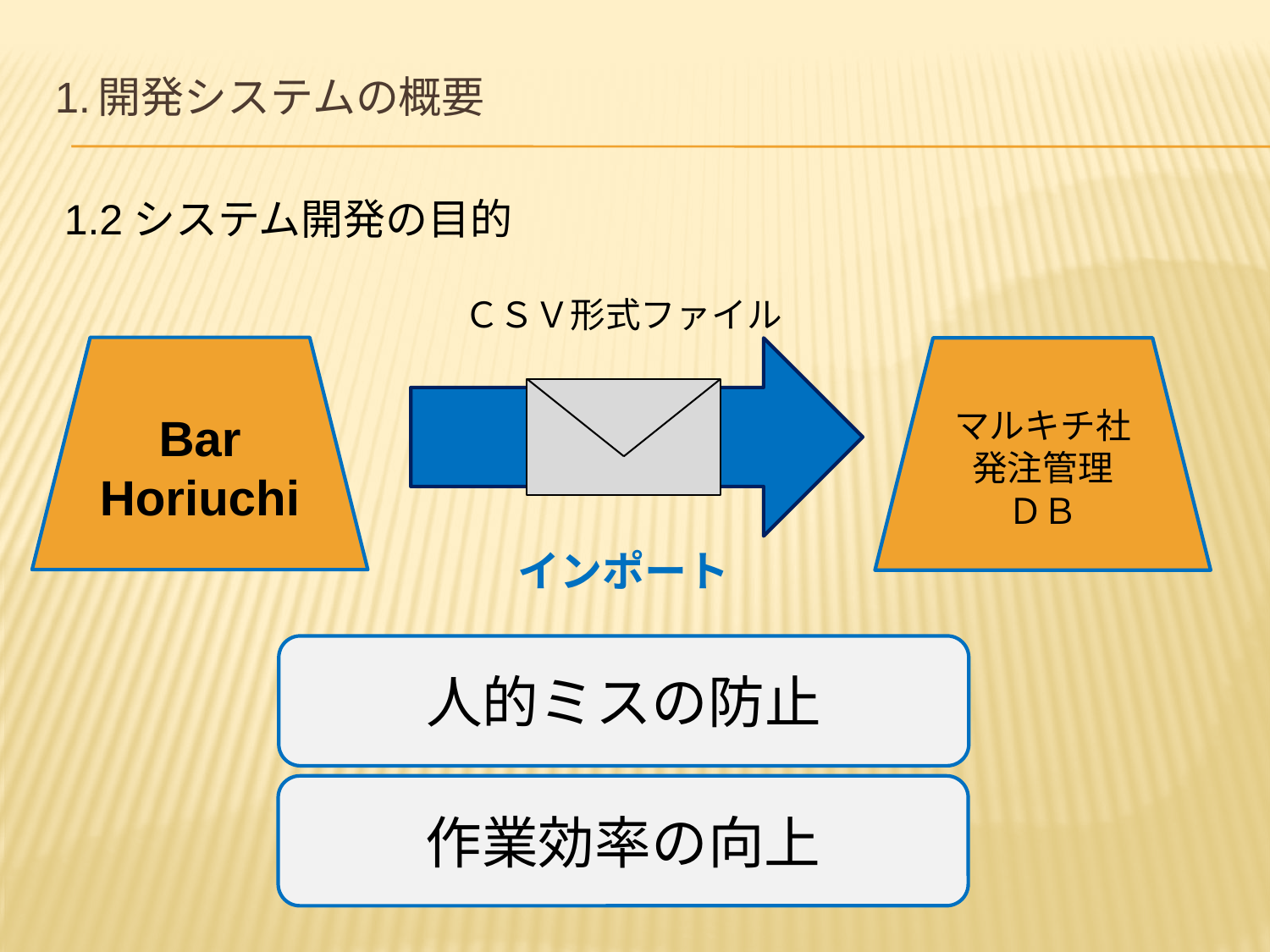

# 1.開発システムの概要
1.2システム開発の目的
ＣＳＶ形式ファイル
Bar
Horiuchi

マルキチ社
発注管理
ＤＢ

インポート
人的ミスの防止
作業効率の向上